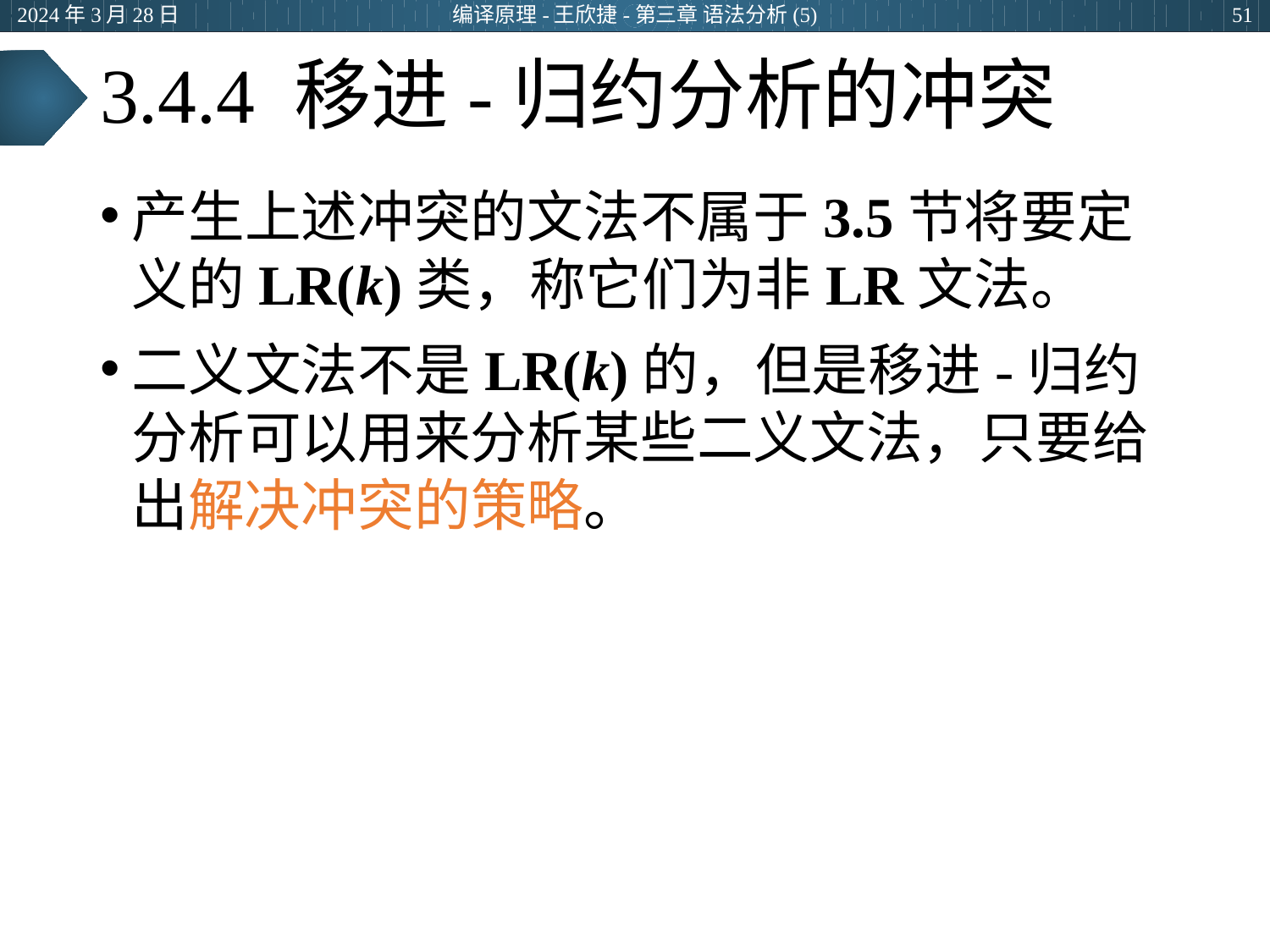

2024年3月28日
编译原理-王欣捷-第三章 语法分析(5)
51
# 3.4.4 移进-归约分析的冲突
产生上述冲突的文法不属于3.5节将要定义的LR(k)类，称它们为非LR文法。
二义文法不是LR(k)的，但是移进-归约分析可以用来分析某些二义文法，只要给出解决冲突的策略。